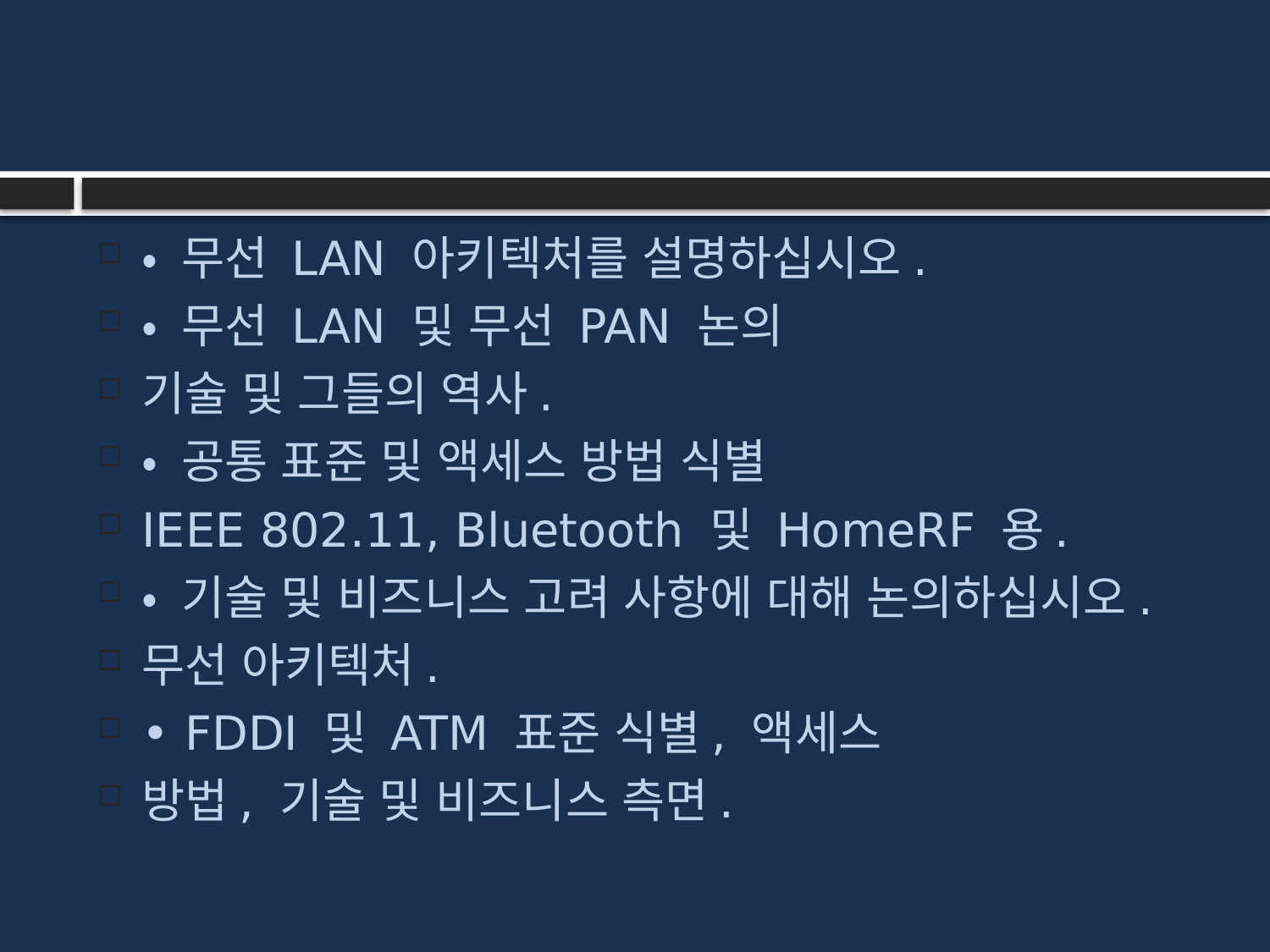

#
• 무선 LAN 아키텍처를 설명하십시오.
• 무선 LAN 및 무선 PAN 논의
기술 및 그들의 역사.
• 공통 표준 및 액세스 방법 식별
IEEE 802.11, Bluetooth 및 HomeRF 용.
• 기술 및 비즈니스 고려 사항에 대해 논의하십시오.
무선 아키텍처.
• FDDI 및 ATM 표준 식별, 액세스
방법, 기술 및 비즈니스 측면.